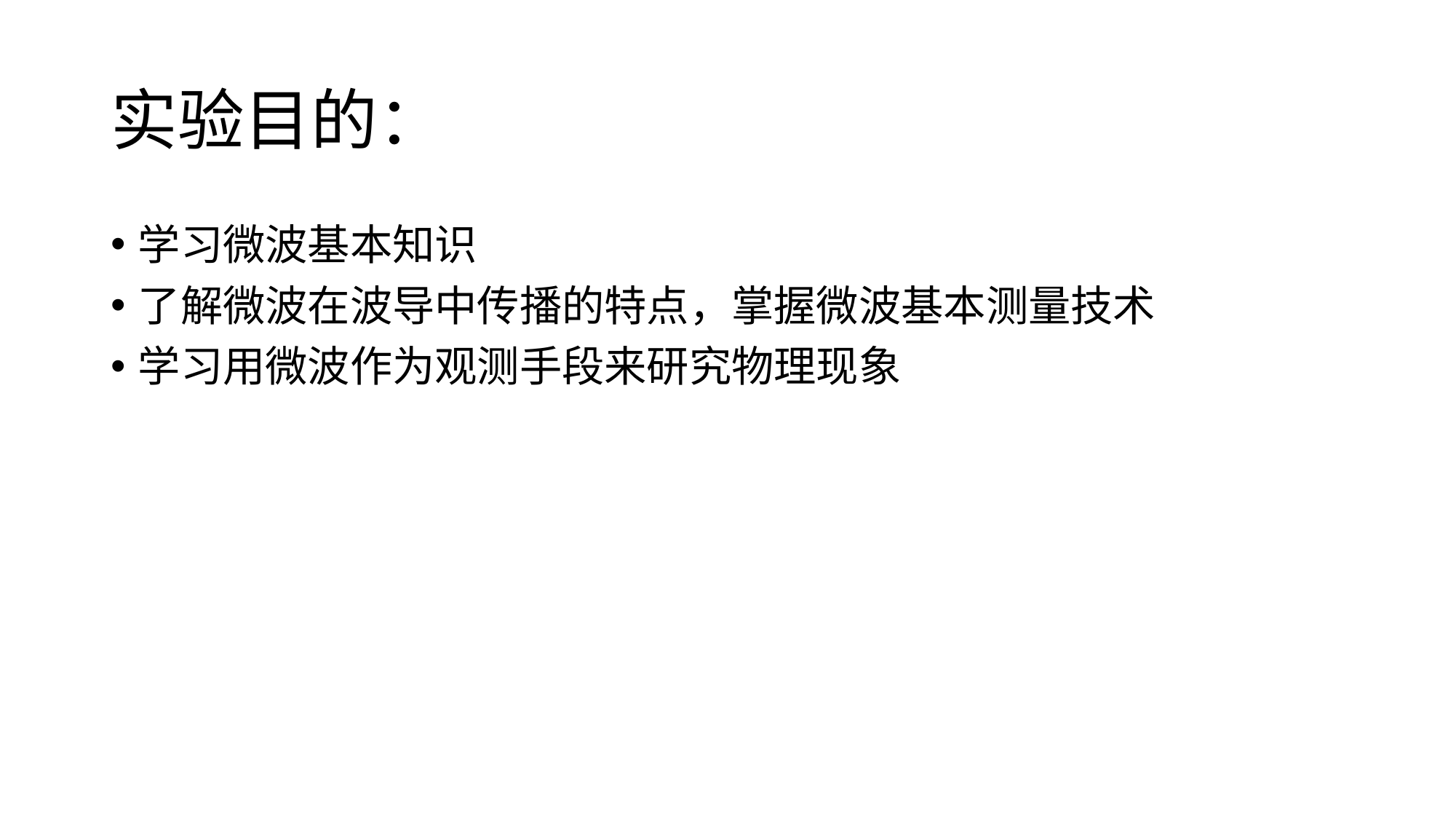

# 实验目的：
学习微波基本知识
了解微波在波导中传播的特点，掌握微波基本测量技术
学习用微波作为观测手段来研究物理现象